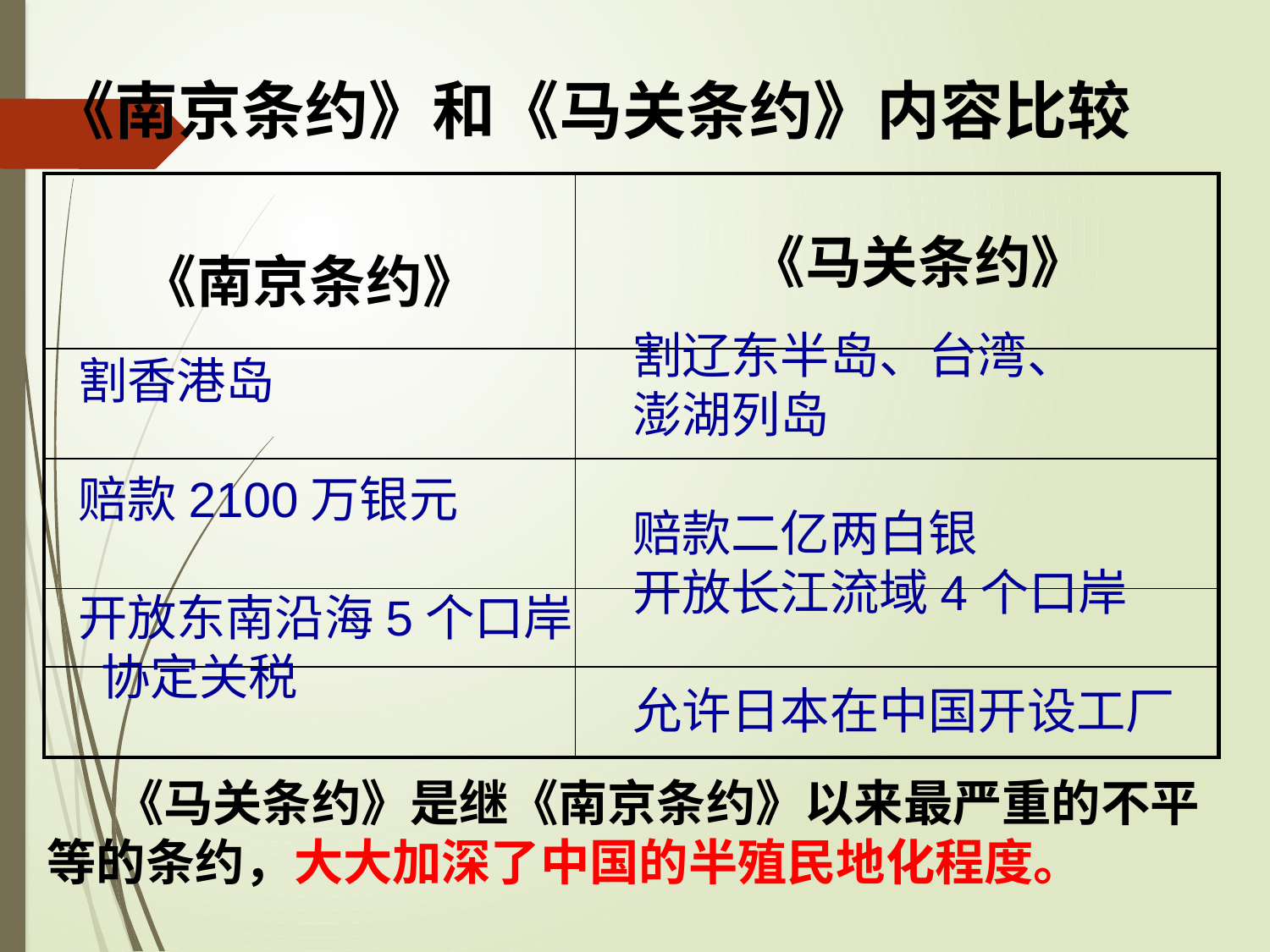

《南京条约》和《马关条约》内容比较
| 《南京条约》 | 《马关条约》 |
| --- | --- |
|  |  |
|  |  |
|  |  |
|  |  |
割辽东半岛、台湾、
澎湖列岛
赔款二亿两白银
开放长江流域4个口岸
允许日本在中国开设工厂
割香港岛

赔款2100万银元

开放东南沿海5个口岸
 协定关税
     《马关条约》是继《南京条约》以来最严重的不平等的条约，大大加深了中国的半殖民地化程度。